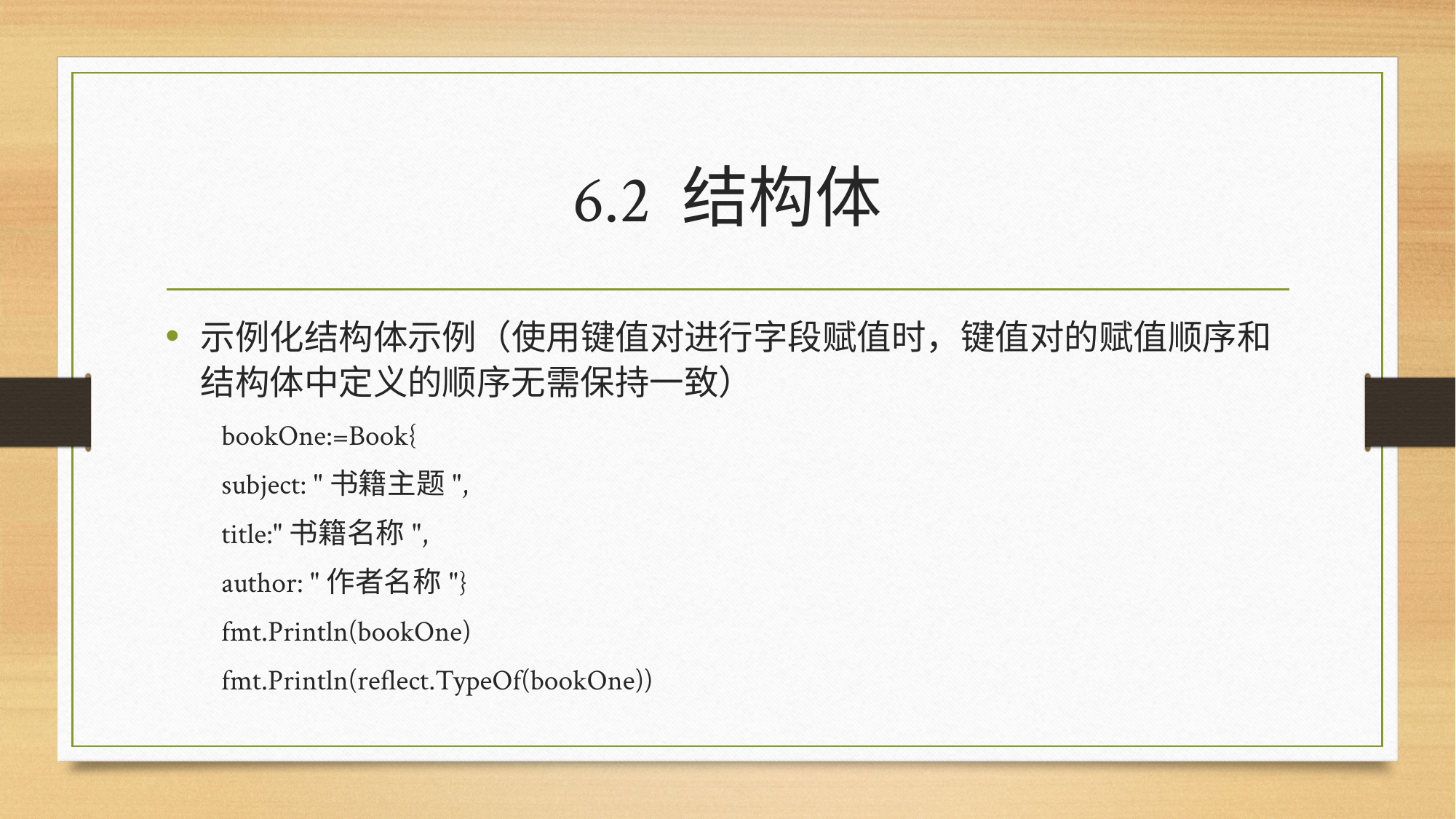

# 6.2 结构体
示例化结构体示例（使用键值对进行字段赋值时，键值对的赋值顺序和结构体中定义的顺序无需保持一致）
bookOne:=Book{
	subject: "书籍主题",
	title:"书籍名称",
	author: "作者名称"}
fmt.Println(bookOne)
fmt.Println(reflect.TypeOf(bookOne))